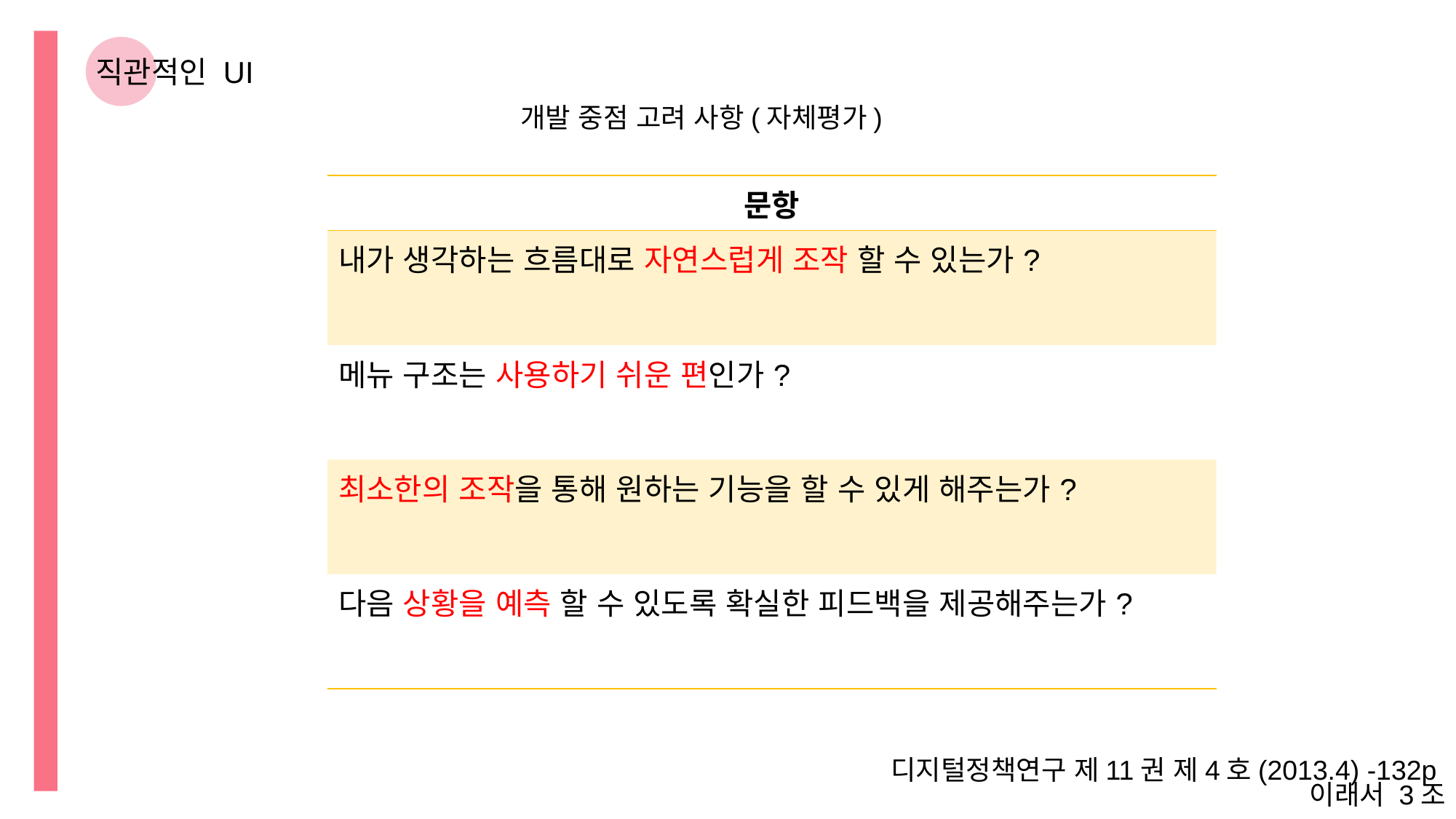

직관적인 UI
개발 중점 고려 사항(자체평가)
| 문항 |
| --- |
| 내가 생각하는 흐름대로 자연스럽게 조작 할 수 있는가? |
| 메뉴 구조는 사용하기 쉬운 편인가? |
| 최소한의 조작을 통해 원하는 기능을 할 수 있게 해주는가? |
| 다음 상황을 예측 할 수 있도록 확실한 피드백을 제공해주는가? |

디지털정책연구 제11권 제4호(2013.4) -132p
이래서 3조